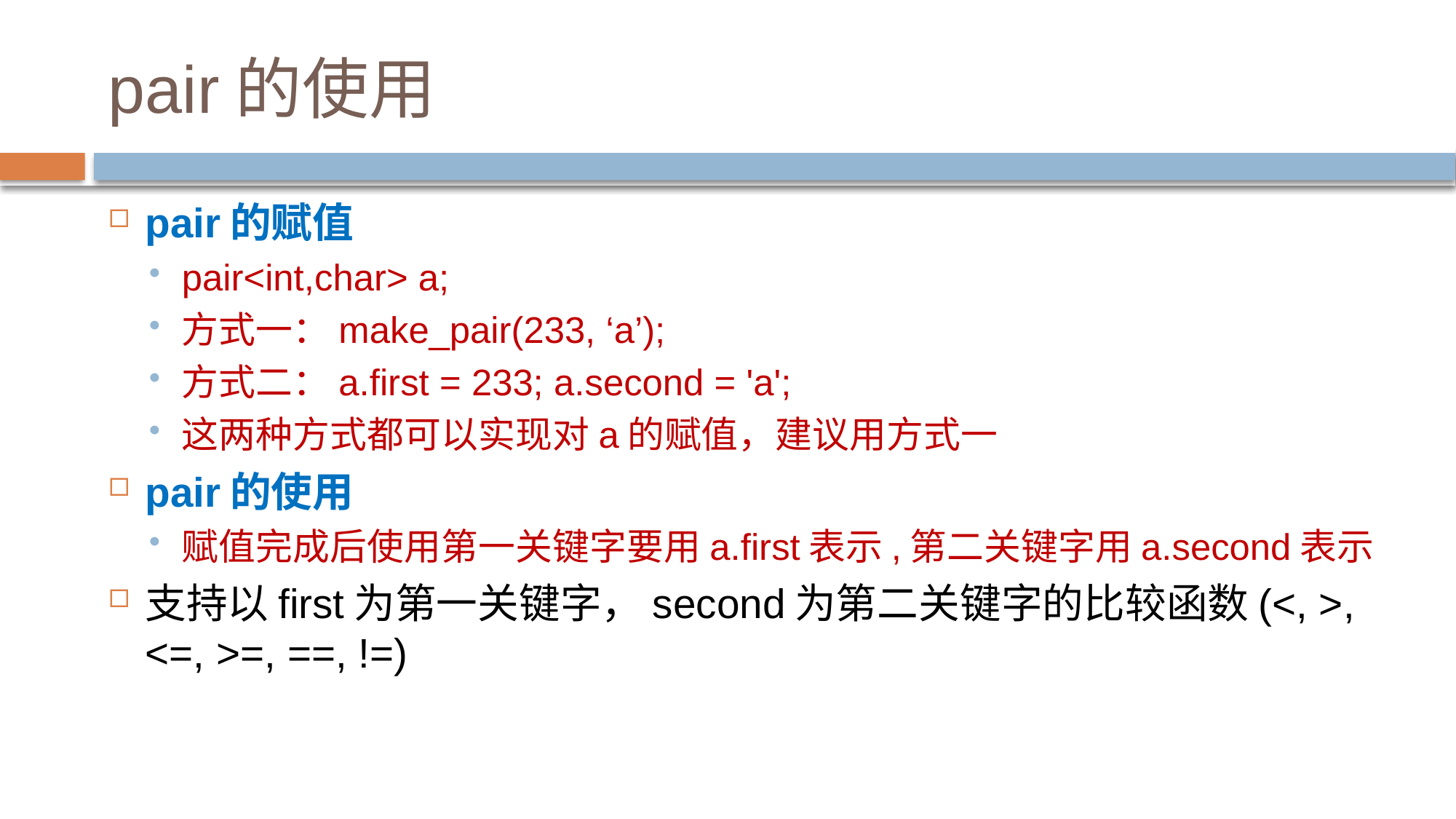

# pair的使用
pair的赋值
pair<int,char> a;
方式一：make_pair(233, ‘a’);
方式二：a.first = 233; a.second = 'a';
这两种方式都可以实现对a的赋值，建议用方式一
pair的使用
赋值完成后使用第一关键字要用a.first表示,第二关键字用a.second表示
支持以first为第一关键字，second为第二关键字的比较函数(<, >, <=, >=, ==, !=)